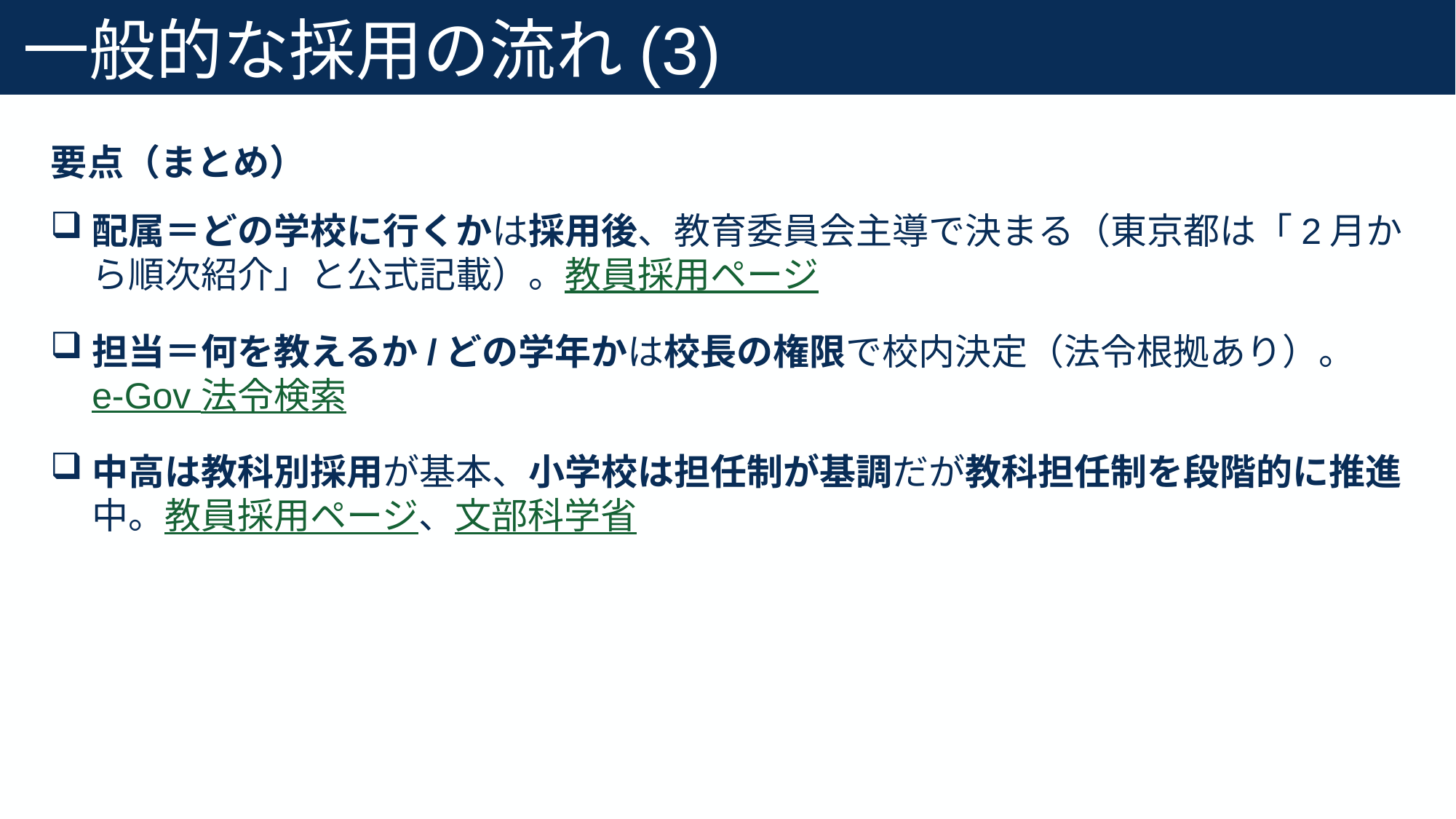

# 一般的な採用の流れ(3)
14
要点（まとめ）
配属＝どの学校に行くかは採用後、教育委員会主導で決まる（東京都は「2月から順次紹介」と公式記載）。教員採用ページ
担当＝何を教えるか/どの学年かは校長の権限で校内決定（法令根拠あり）。e-Gov 法令検索
中高は教科別採用が基本、小学校は担任制が基調だが教科担任制を段階的に推進中。教員採用ページ、文部科学省